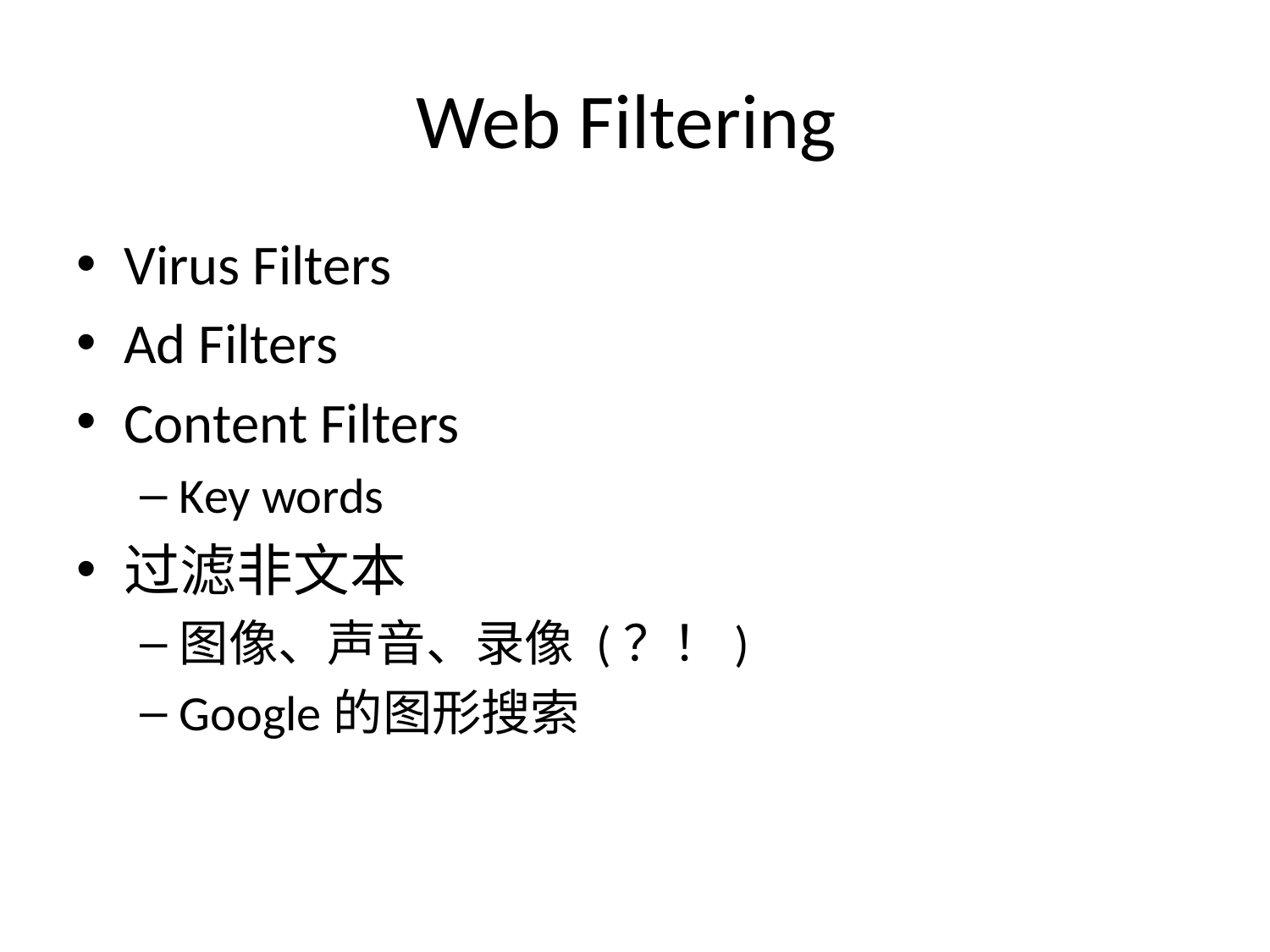

# Web Filtering
Virus Filters
Ad Filters
Content Filters
Key words
过滤非文本
图像、声音、录像 (？！)
Google的图形搜索